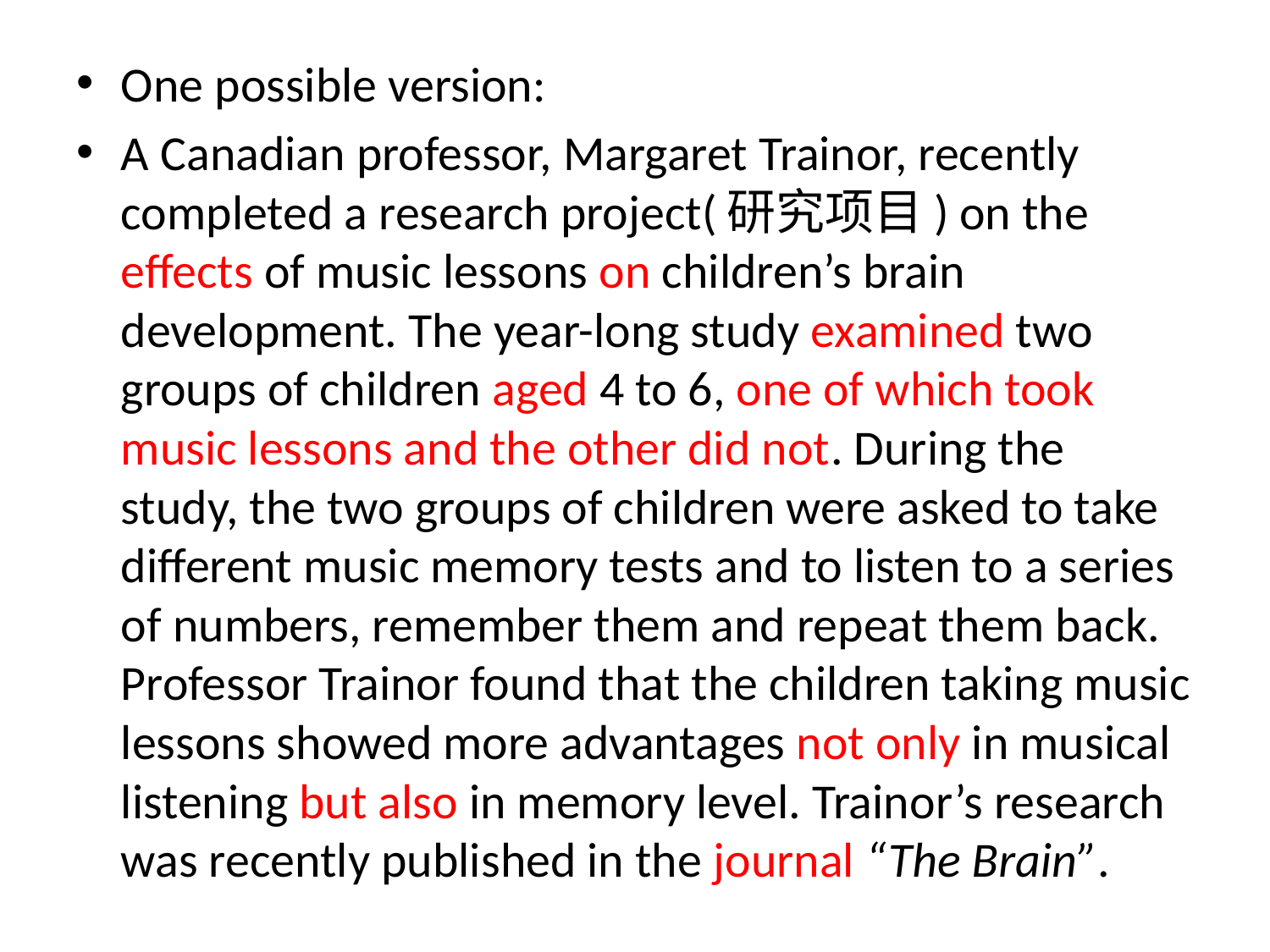

One possible version:
A Canadian professor, Margaret Trainor, recently completed a research project(研究项目) on the effects of music lessons on children’s brain development. The year-long study examined two groups of children aged 4 to 6, one of which took music lessons and the other did not. During the study, the two groups of children were asked to take different music memory tests and to listen to a series of numbers, remember them and repeat them back. Professor Trainor found that the children taking music lessons showed more advantages not only in musical listening but also in memory level. Trainor’s research was recently published in the journal “The Brain”.